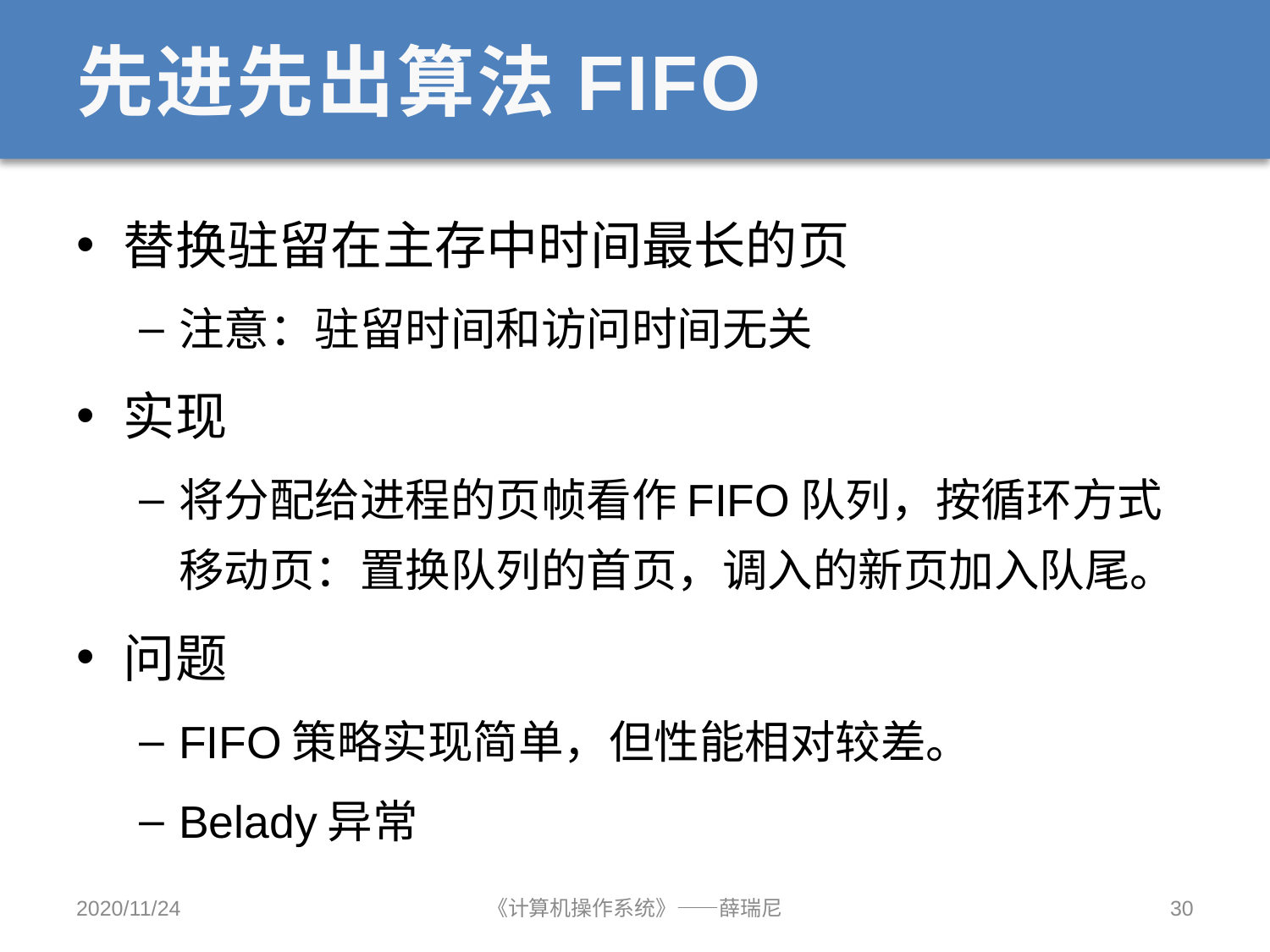

# 先进先出算法FIFO
替换驻留在主存中时间最长的页
注意：驻留时间和访问时间无关
实现
将分配给进程的页帧看作FIFO队列，按循环方式移动页：置换队列的首页，调入的新页加入队尾。
问题
FIFO策略实现简单，但性能相对较差。
Belady异常
2020/11/24
《计算机操作系统》——薛瑞尼
30